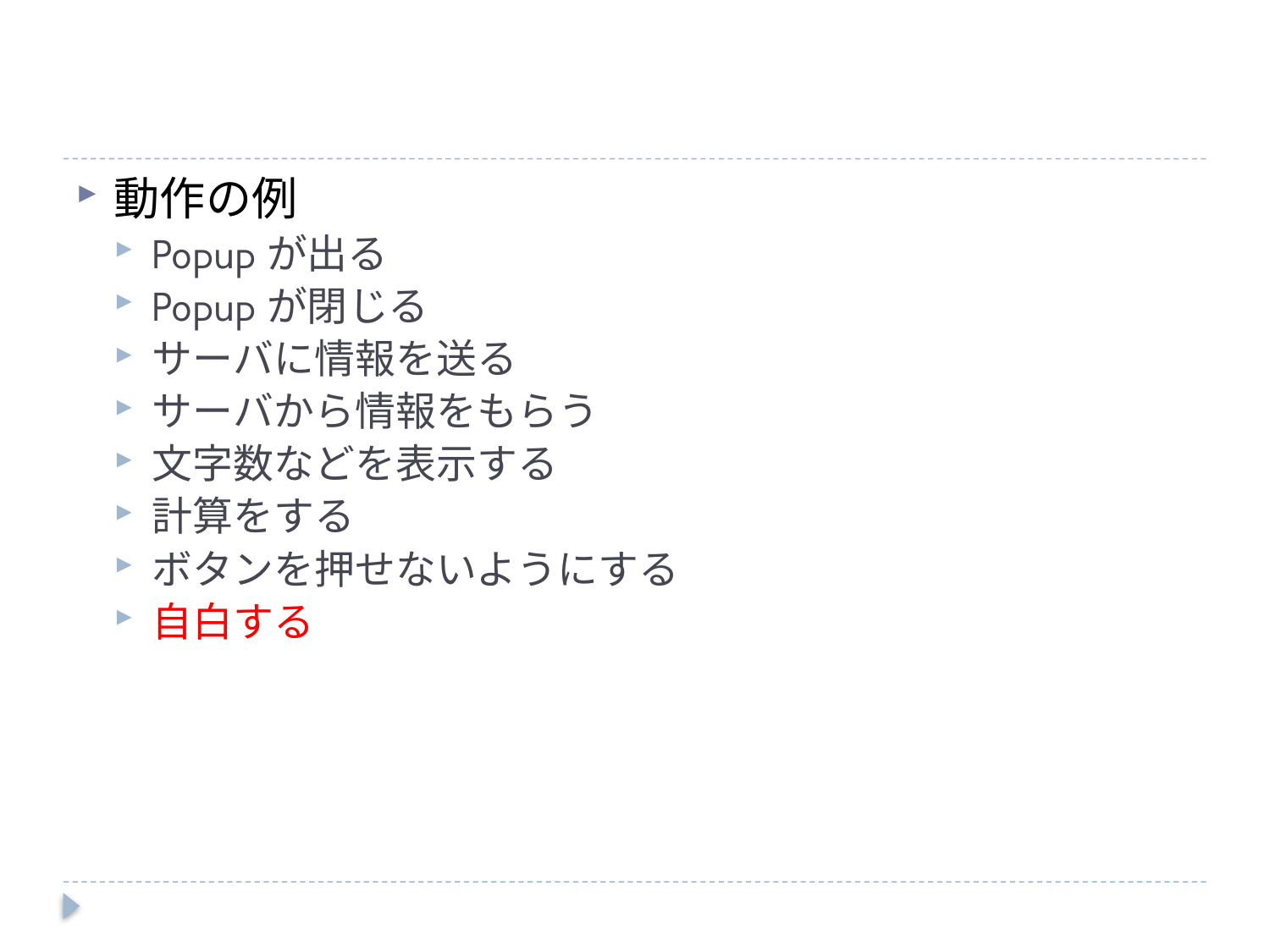

#
動作の例
Popupが出る
Popupが閉じる
サーバに情報を送る
サーバから情報をもらう
文字数などを表示する
計算をする
ボタンを押せないようにする
自白する